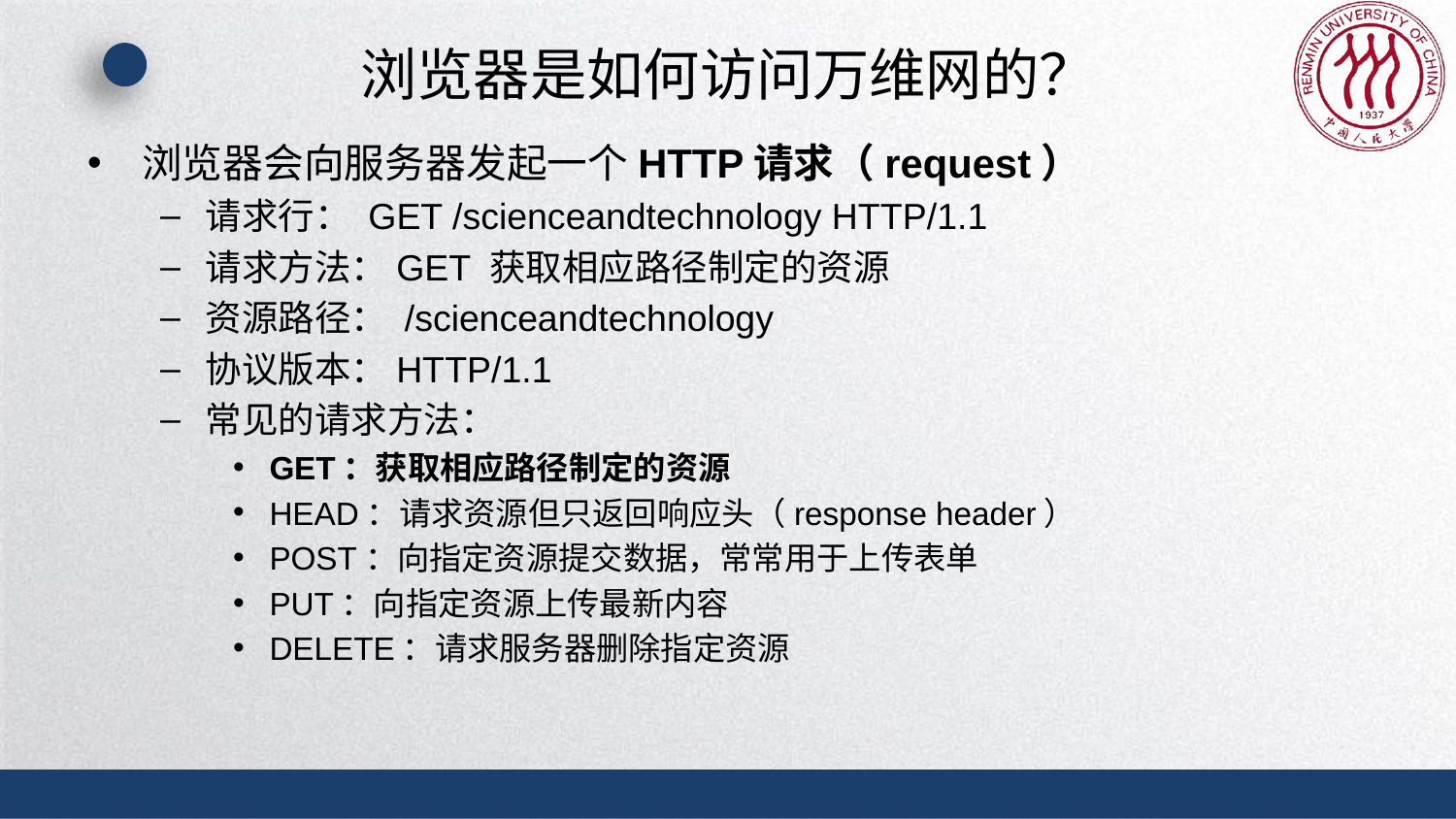

# 浏览器是如何访问万维网的？
浏览器会向服务器发起一个HTTP请求（request）
请求行： GET /scienceandtechnology HTTP/1.1
请求方法：GET 获取相应路径制定的资源
资源路径： /scienceandtechnology
协议版本：HTTP/1.1
常见的请求方法：
GET：获取相应路径制定的资源
HEAD：请求资源但只返回响应头（response header）
POST：向指定资源提交数据，常常用于上传表单
PUT：向指定资源上传最新内容
DELETE：请求服务器删除指定资源